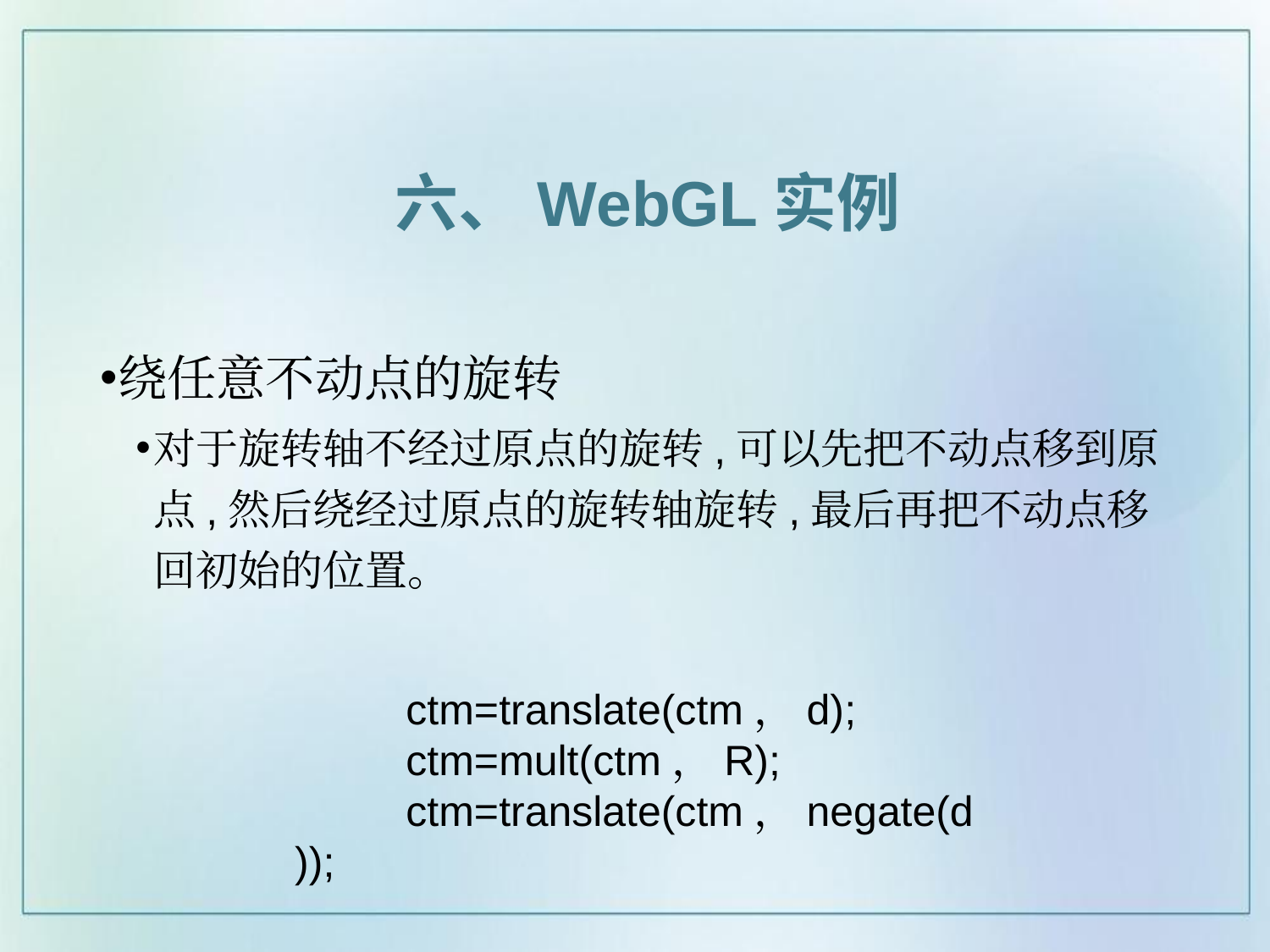

六、WebGL实例
绕任意不动点的旋转
对于旋转轴不经过原点的旋转,可以先把不动点移到原点,然后绕经过原点的旋转轴旋转,最后再把不动点移回初始的位置。
ctm=translate(ctm，d);
ctm=mult(ctm，R);
ctm=translate(ctm，negate(d));